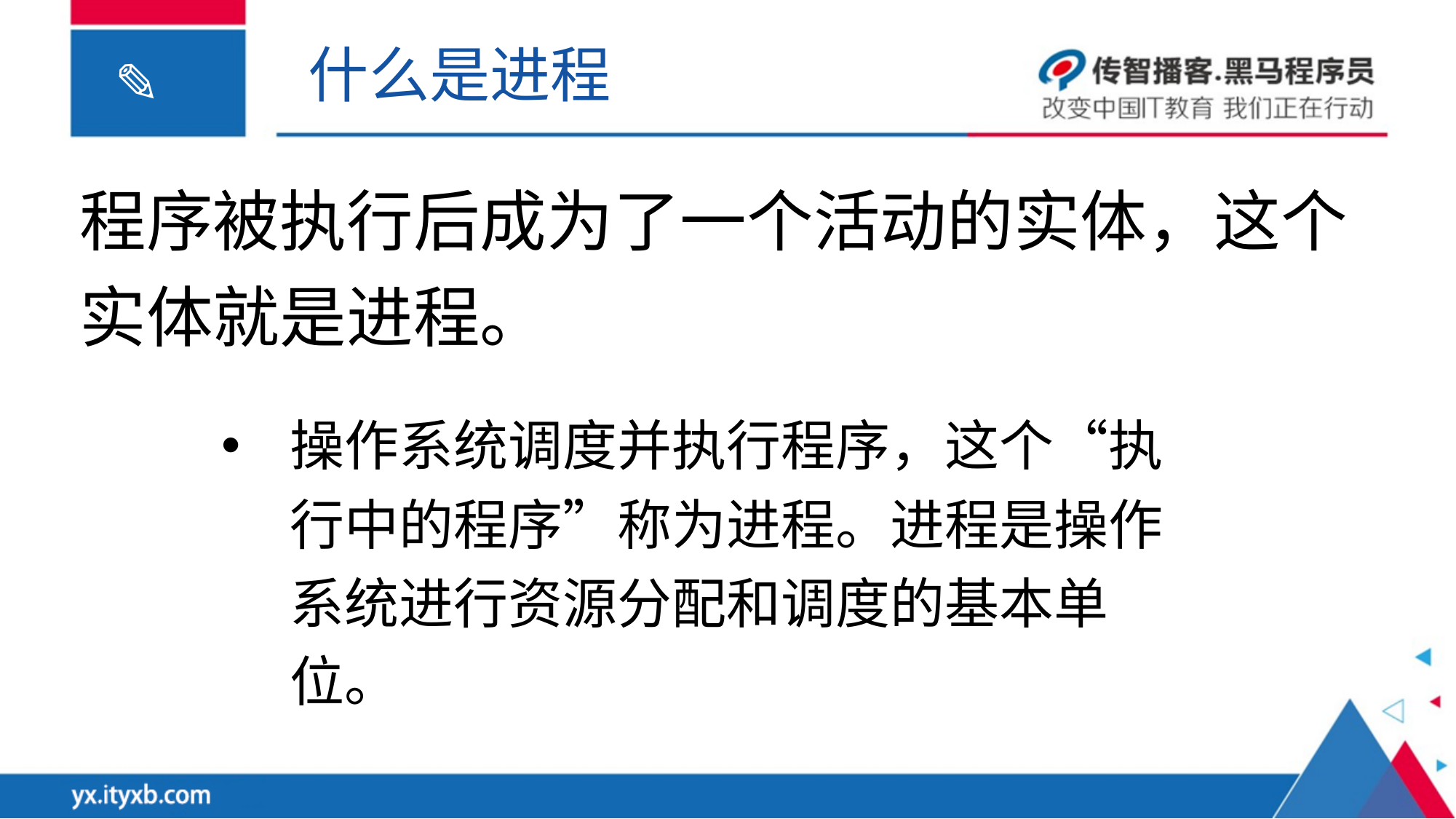

什么是进程
程序被执行后成为了一个活动的实体，这个实体就是进程。
操作系统调度并执行程序，这个“执行中的程序”称为进程。进程是操作系统进行资源分配和调度的基本单位。